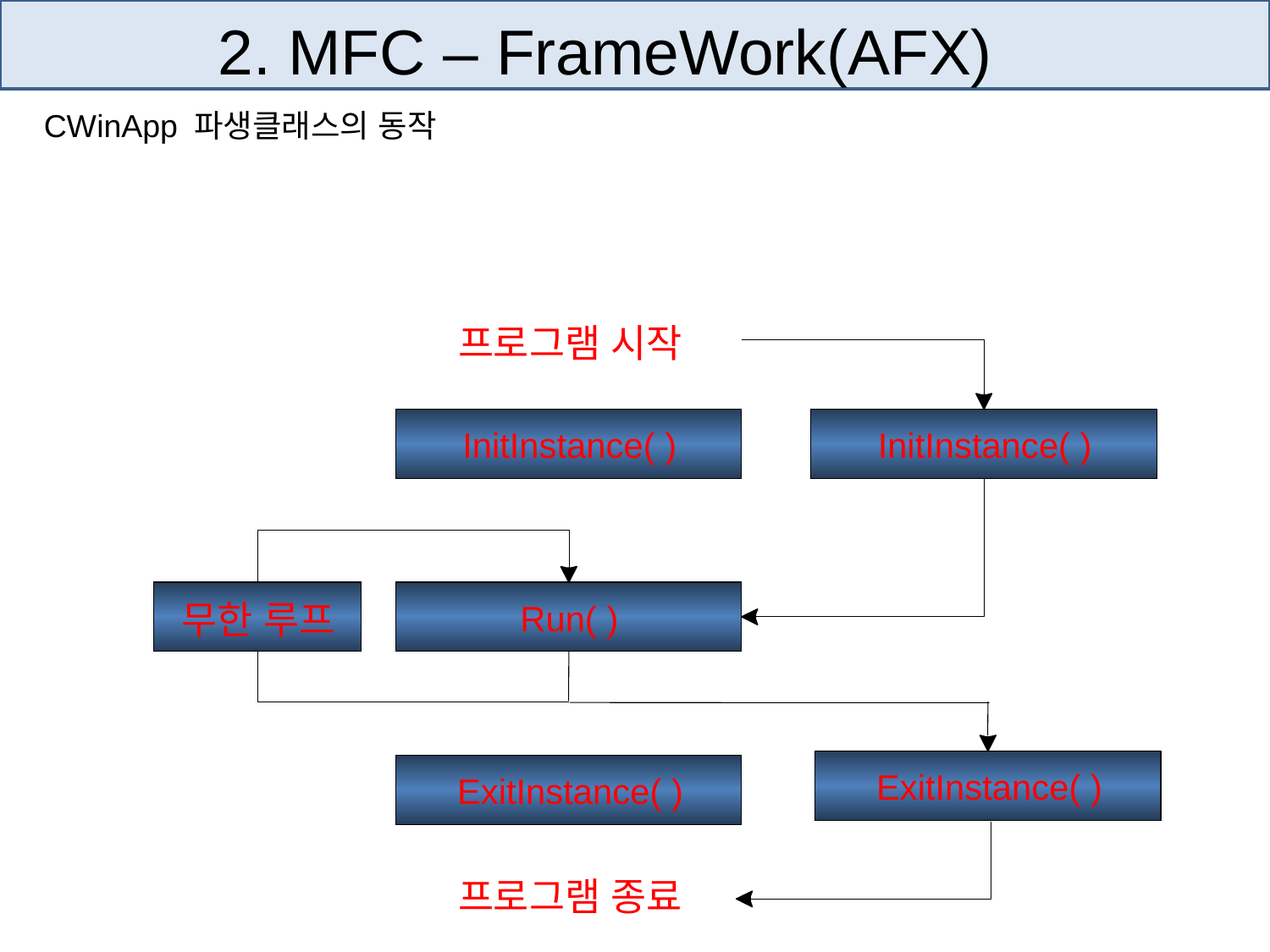

# 2. MFC – FrameWork(AFX)
CWinApp 파생클래스의 동작
프로그램 시작

InitInstance( )

무한 루프
Run( )

ExitInstance( )

프로그램 종료

InitInstance( )

ExitInstance( )